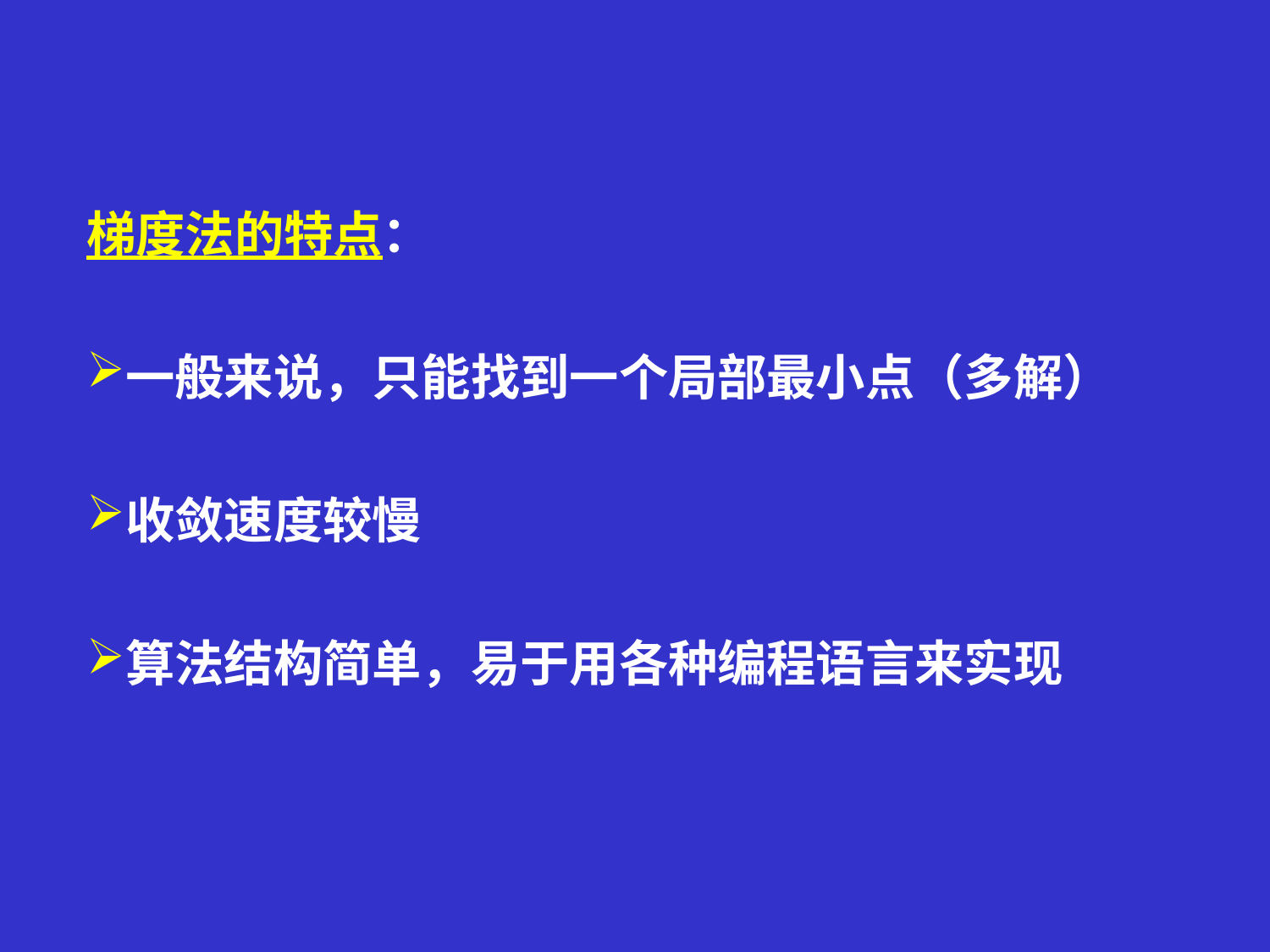

梯度法的特点：
一般来说，只能找到一个局部最小点（多解）
收敛速度较慢
算法结构简单，易于用各种编程语言来实现